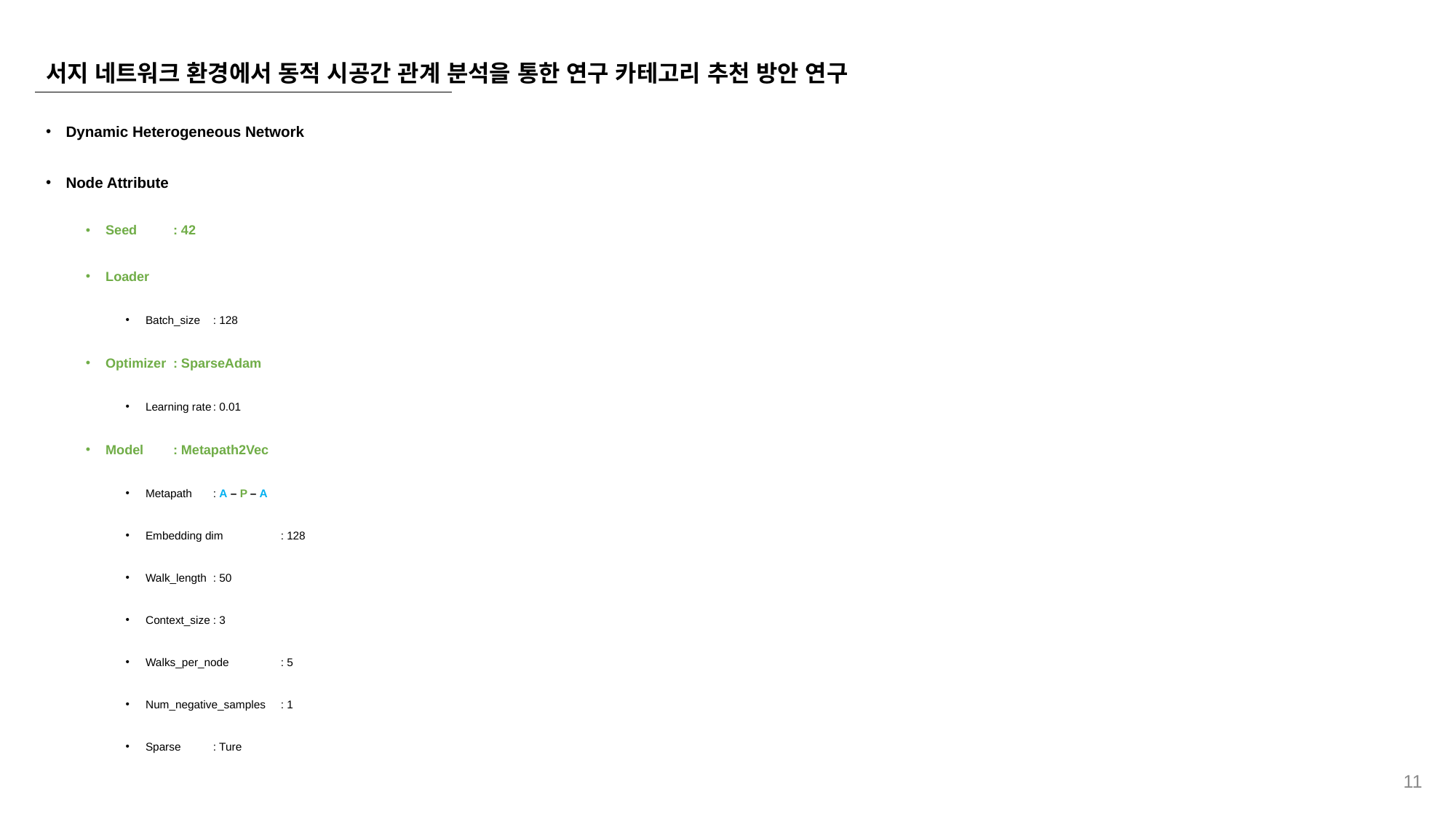

# 서지 네트워크 환경에서 동적 시공간 관계 분석을 통한 연구 카테고리 추천 방안 연구
Dynamic Heterogeneous Network

Node Attribute

Seed			: 42

Loader

Batch_size			: 128

Optimizer 			: SparseAdam

Learning rate		: 0.01

Model 			: Metapath2Vec

Metapath 			: A – P – A

Embedding dim		: 128

Walk_length 		: 50

Context_size		: 3

Walks_per_node		: 5

Num_negative_samples		: 1

Sparse			: Ture
11